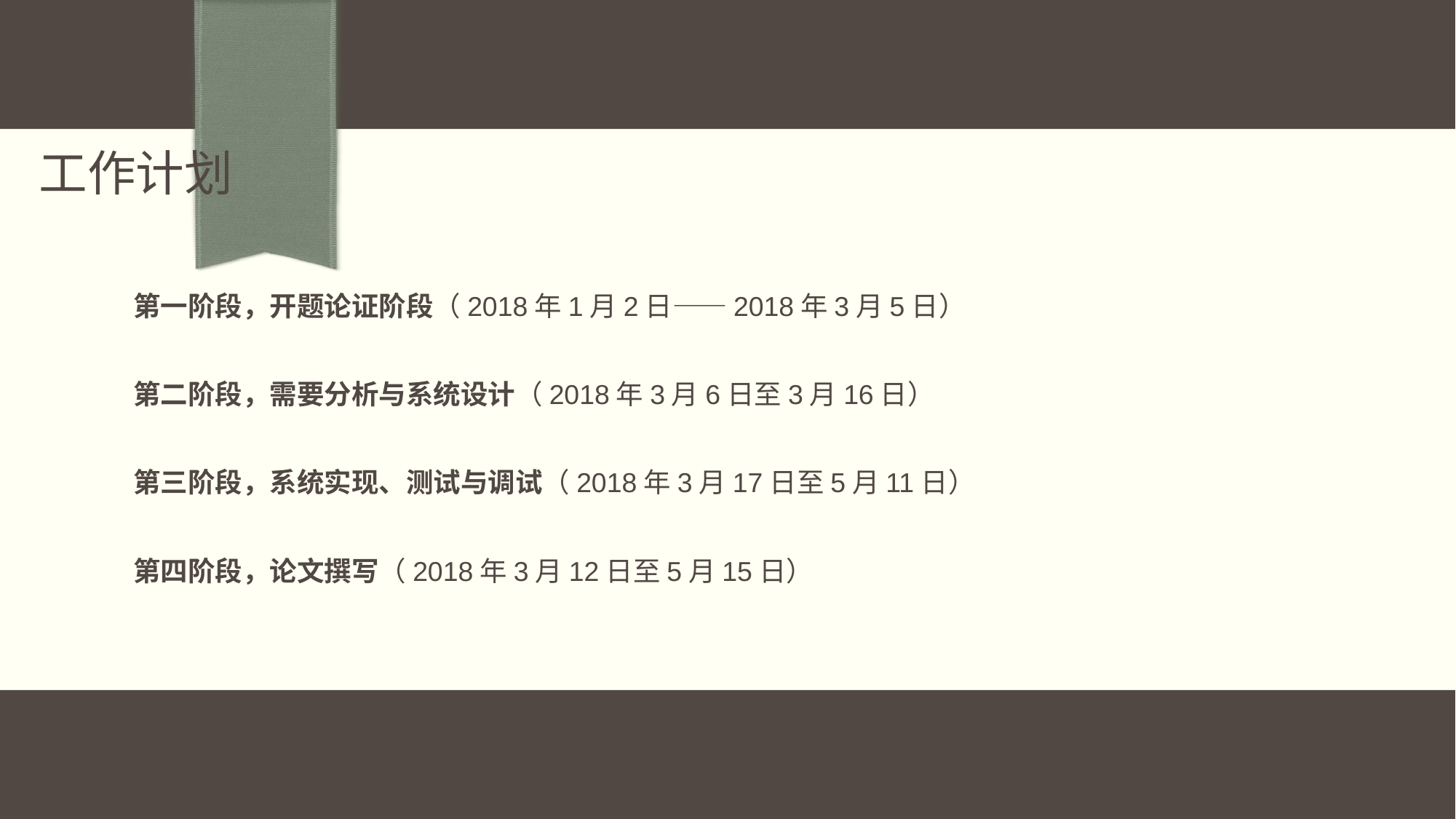

工作计划
第一阶段，开题论证阶段（2018年1月2日——2018年3月5日）

第二阶段，需要分析与系统设计（2018年3月6日至3月16日）

第三阶段，系统实现、测试与调试（2018年3月17日至5月11日）

第四阶段，论文撰写（2018年3月12日至5月15日）